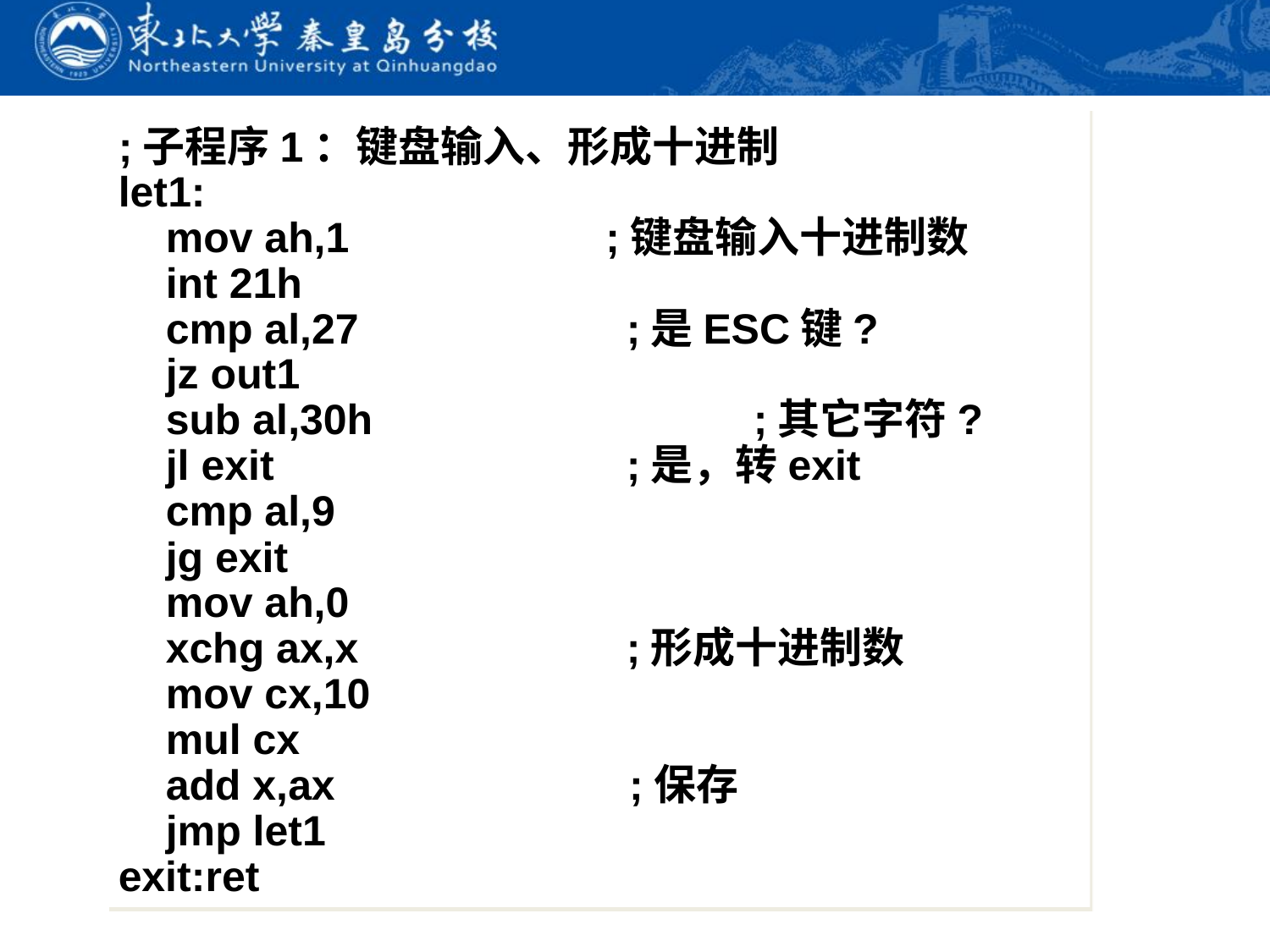

;子程序1：键盘输入、形成十进制
let1:
    mov ah,1		         ;键盘输入十进制数
    int 21h
    cmp al,27			;是ESC键?
    jz out1
    sub al,30h			;其它字符?
    jl exit			;是，转exit
    cmp al,9
    jg exit
    mov ah,0
    xchg ax,x			;形成十进制数
    mov cx,10
    mul cx
    add x,ax		           ;保存
    jmp let1
exit:ret